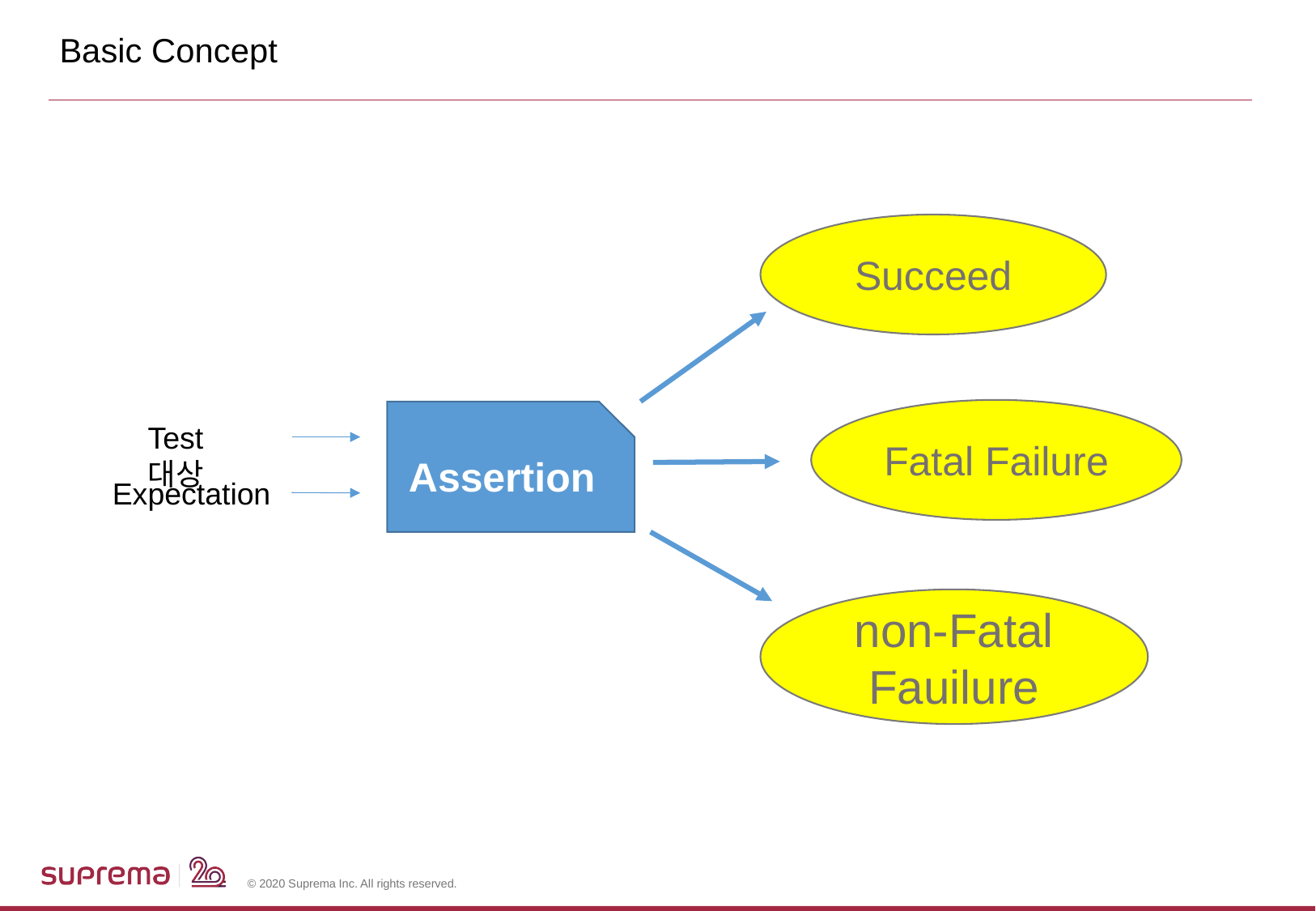

# Basic Concept
Succeed
Fatal Failure
Assertion
Test 대상
Expectation
non-Fatal Fauilure